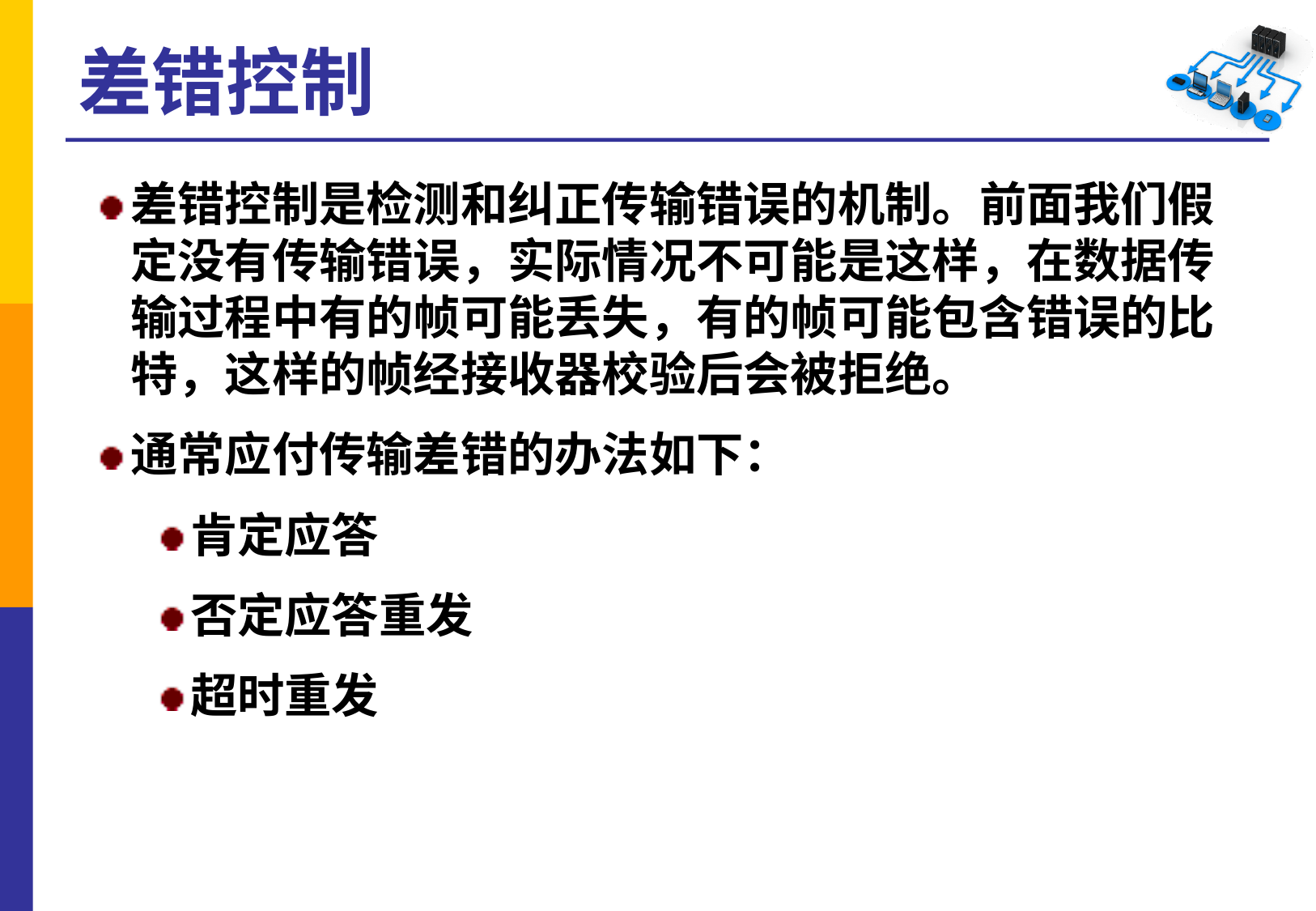

# 差错控制
差错控制是检测和纠正传输错误的机制。前面我们假定没有传输错误，实际情况不可能是这样，在数据传输过程中有的帧可能丢失，有的帧可能包含错误的比特，这样的帧经接收器校验后会被拒绝。
通常应付传输差错的办法如下：
肯定应答
否定应答重发
超时重发